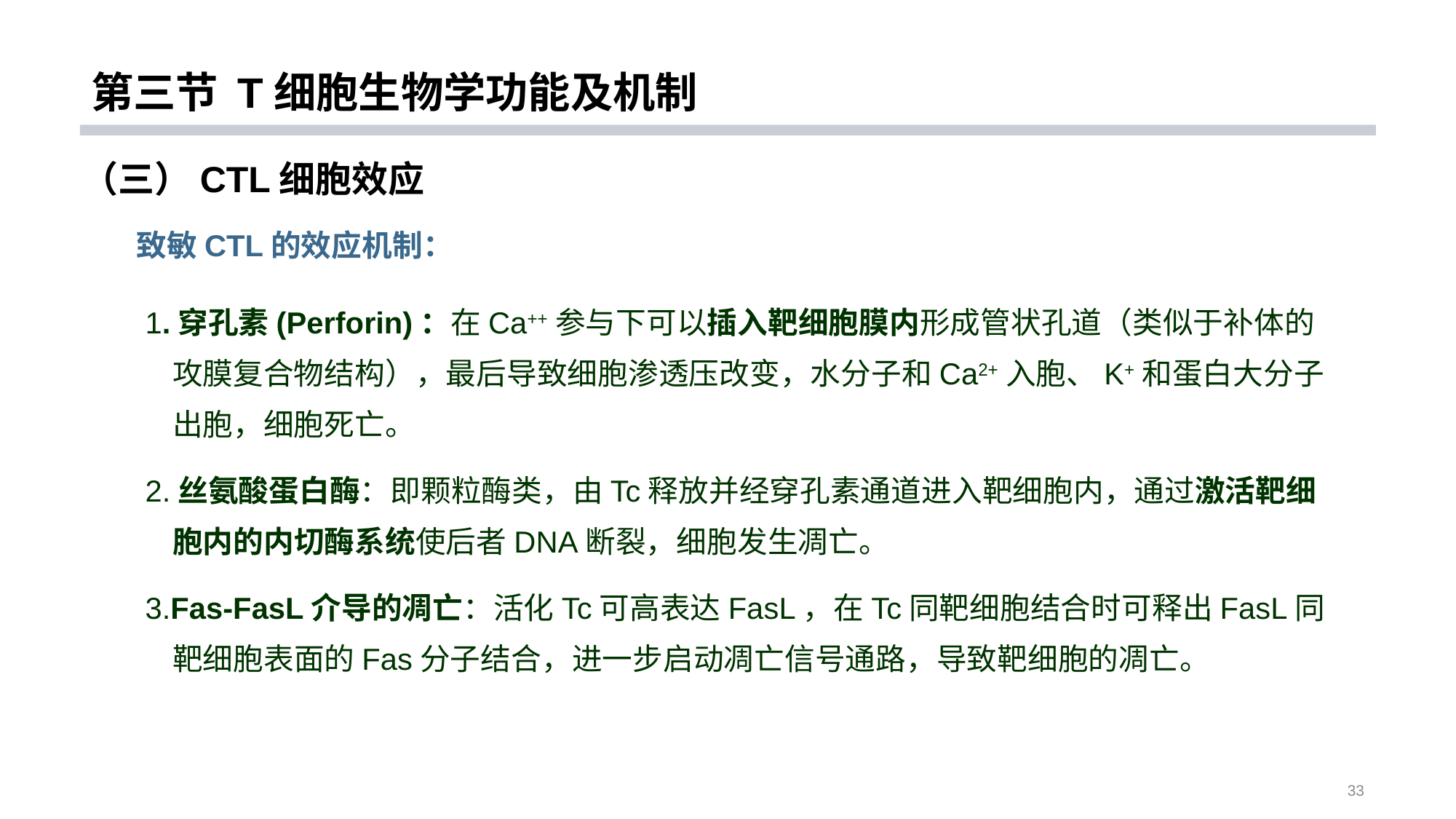

# 第三节 T细胞生物学功能及机制
（三）CTL细胞效应
致敏CTL的效应机制：
1.穿孔素(Perforin)：在Ca++参与下可以插入靶细胞膜内形成管状孔道（类似于补体的攻膜复合物结构），最后导致细胞渗透压改变，水分子和Ca2+入胞、K+和蛋白大分子出胞，细胞死亡。
2.丝氨酸蛋白酶：即颗粒酶类，由Tc释放并经穿孔素通道进入靶细胞内，通过激活靶细胞内的内切酶系统使后者DNA断裂，细胞发生凋亡。
3.Fas-FasL介导的凋亡：活化Tc可高表达FasL，在Tc同靶细胞结合时可释出FasL同靶细胞表面的Fas分子结合，进一步启动凋亡信号通路，导致靶细胞的凋亡。
33